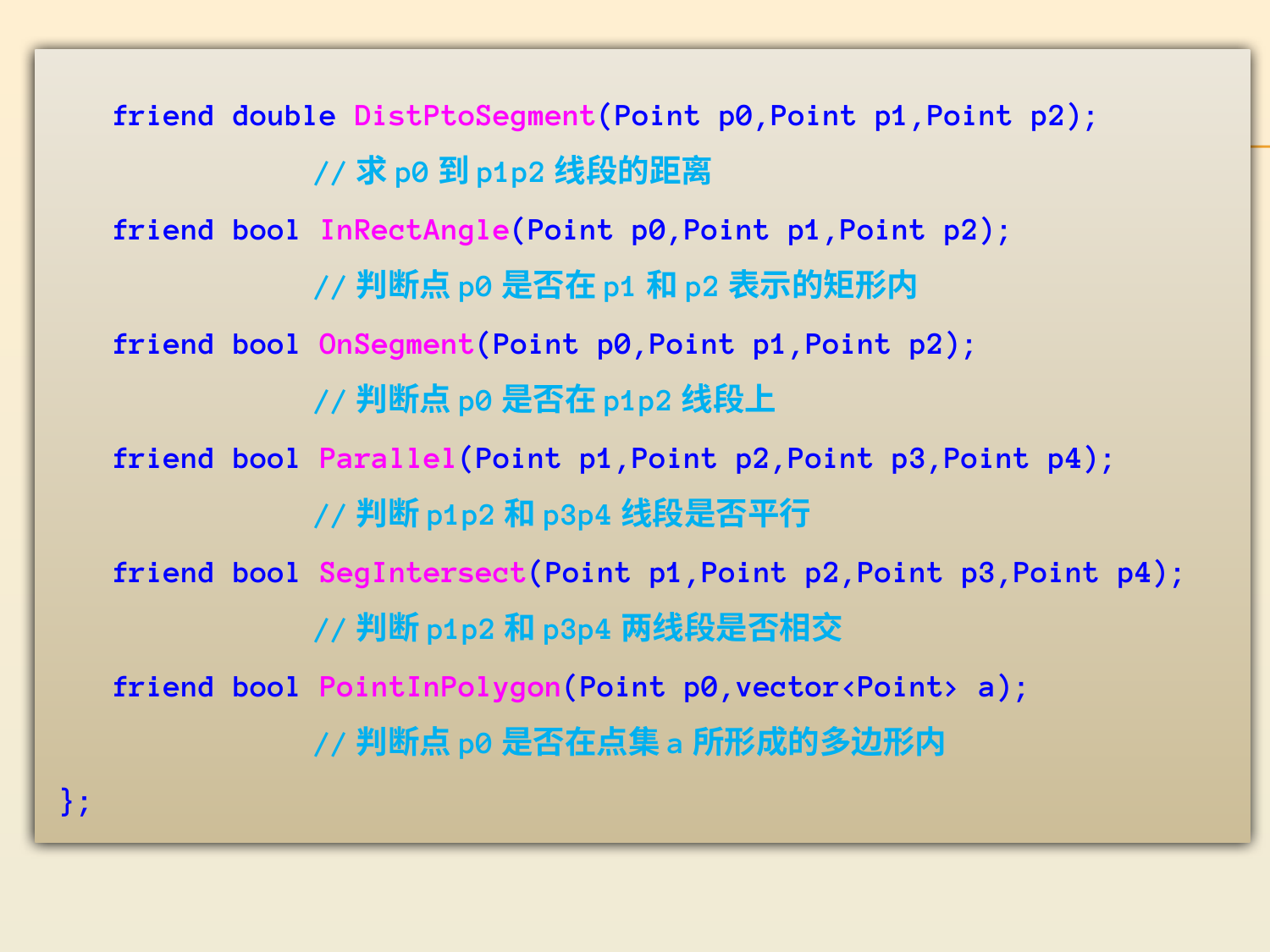

friend double DistPtoSegment(Point p0,Point p1,Point p2);
		//求p0到p1p2线段的距离
   friend bool InRectAngle(Point p0,Point p1,Point p2);				//判断点p0是否在p1和p2表示的矩形内
   friend bool OnSegment(Point p0,Point p1,Point p2);				//判断点p0是否在p1p2线段上
   friend bool Parallel(Point p1,Point p2,Point p3,Point p4);
		//判断p1p2和p3p4线段是否平行
   friend bool SegIntersect(Point p1,Point p2,Point p3,Point p4);
		//判断p1p2和p3p4两线段是否相交
   friend bool PointInPolygon(Point p0,vector<Point> a);
		//判断点p0是否在点集a所形成的多边形内
};